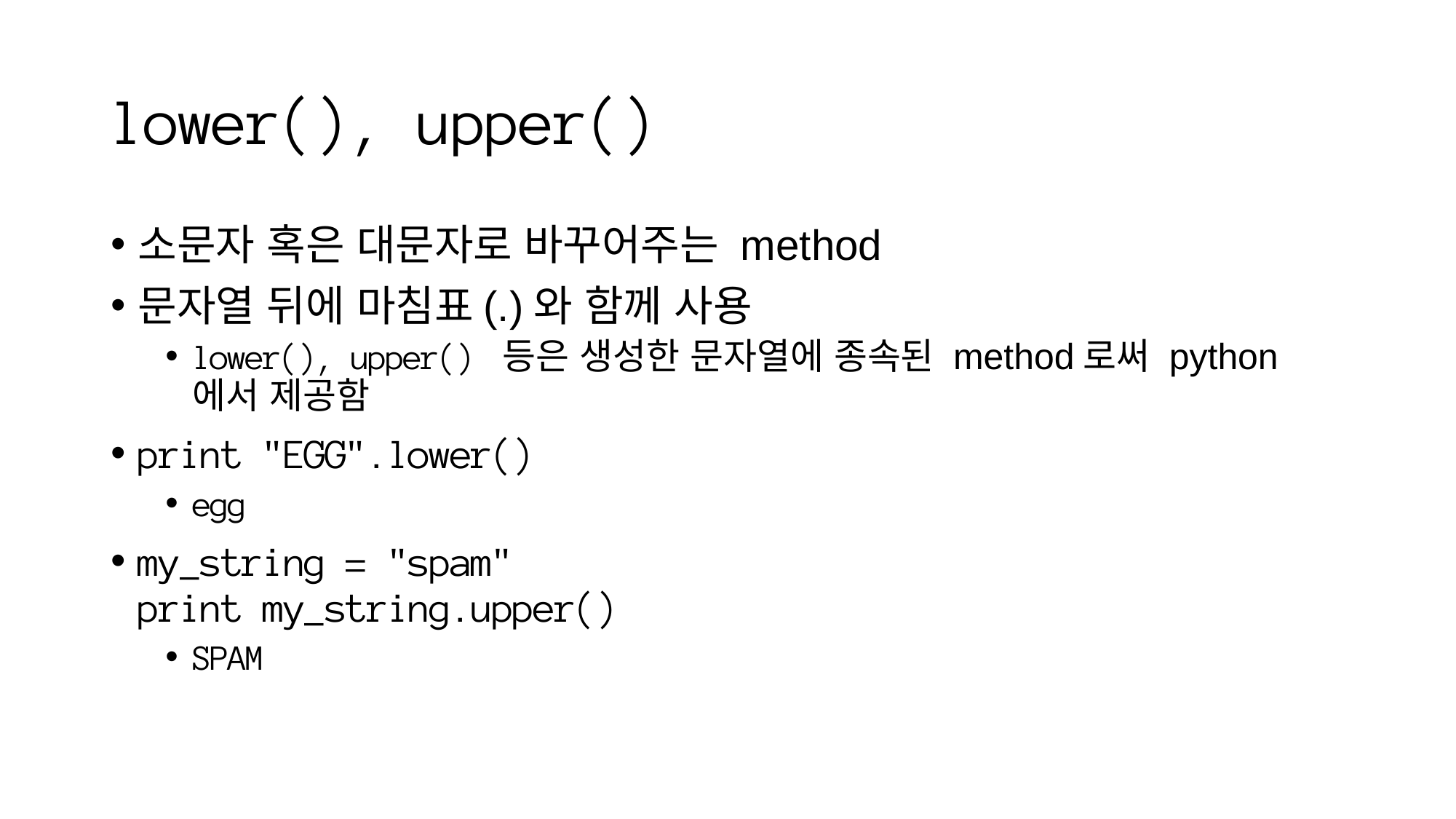

# lower(), upper()
소문자 혹은 대문자로 바꾸어주는 method
문자열 뒤에 마침표(.)와 함께 사용
lower(), upper() 등은 생성한 문자열에 종속된 method로써 python에서 제공함
print "EGG".lower()
egg
my_string = "spam"
print my_string.upper()
SPAM